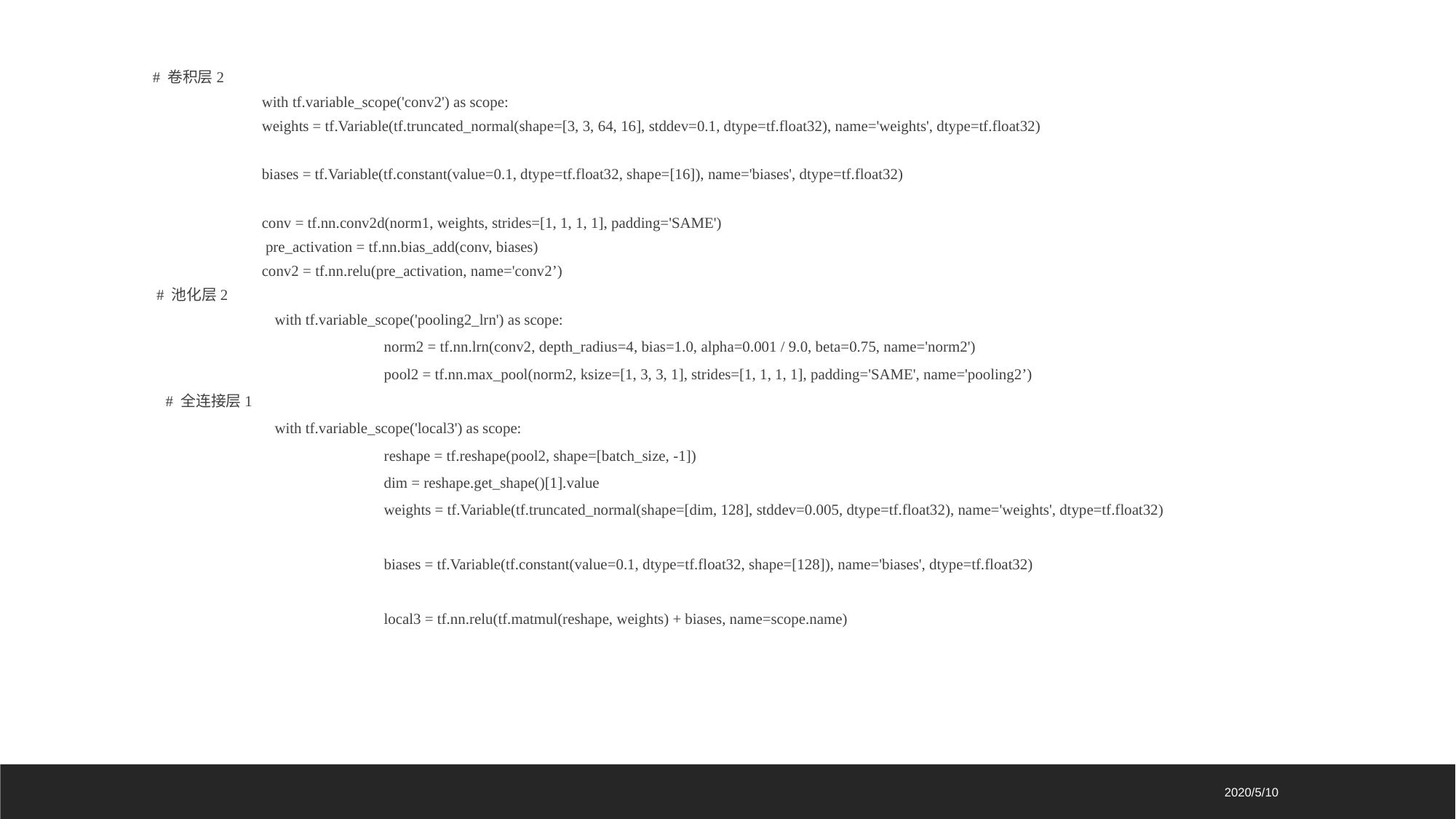

# 卷积层2
 	with tf.variable_scope('conv2') as scope:
        	weights = tf.Variable(tf.truncated_normal(shape=[3, 3, 64, 16], stddev=0.1, dtype=tf.float32), name='weights', dtype=tf.float32)

        	biases = tf.Variable(tf.constant(value=0.1, dtype=tf.float32, shape=[16]), name='biases', dtype=tf.float32)

        	conv = tf.nn.conv2d(norm1, weights, strides=[1, 1, 1, 1], padding='SAME')
       	 pre_activation = tf.nn.bias_add(conv, biases)
        	conv2 = tf.nn.relu(pre_activation, name='conv2’)
 # 池化层2
 	with tf.variable_scope('pooling2_lrn') as scope:
        		norm2 = tf.nn.lrn(conv2, depth_radius=4, bias=1.0, alpha=0.001 / 9.0, beta=0.75, name='norm2')
        		pool2 = tf.nn.max_pool(norm2, ksize=[1, 3, 3, 1], strides=[1, 1, 1, 1], padding='SAME', name='pooling2’)
# 全连接层1
	with tf.variable_scope('local3') as scope:
        		reshape = tf.reshape(pool2, shape=[batch_size, -1])
        		dim = reshape.get_shape()[1].value
        		weights = tf.Variable(tf.truncated_normal(shape=[dim, 128], stddev=0.005, dtype=tf.float32), name='weights', dtype=tf.float32)

        		biases = tf.Variable(tf.constant(value=0.1, dtype=tf.float32, shape=[128]), name='biases', dtype=tf.float32)

        		local3 = tf.nn.relu(tf.matmul(reshape, weights) + biases, name=scope.name)

2020/5/10